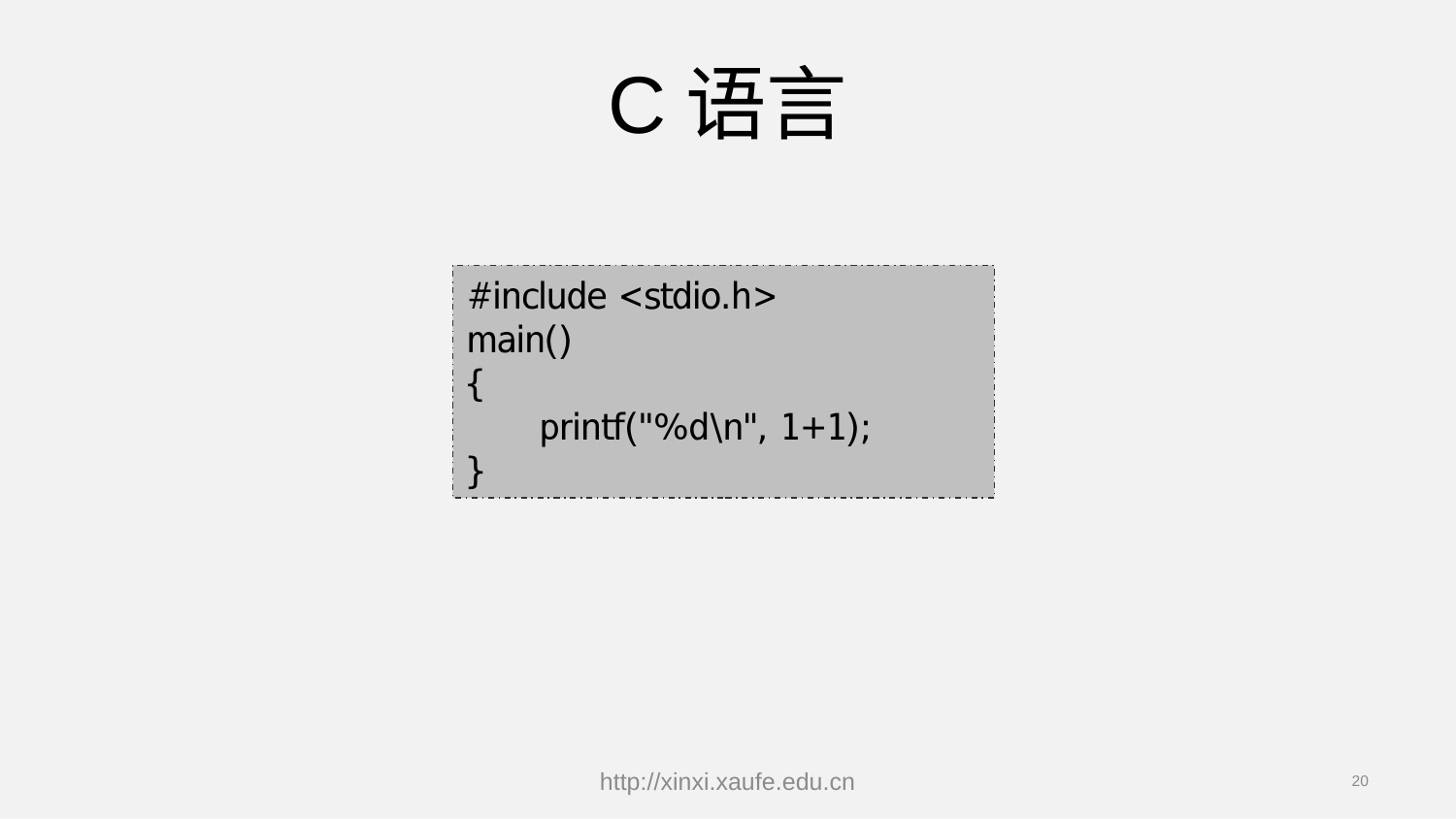

# C语言
#include <stdio.h>
main()
{
	printf("%d\n", 1+1);
}
http://xinxi.xaufe.edu.cn
20